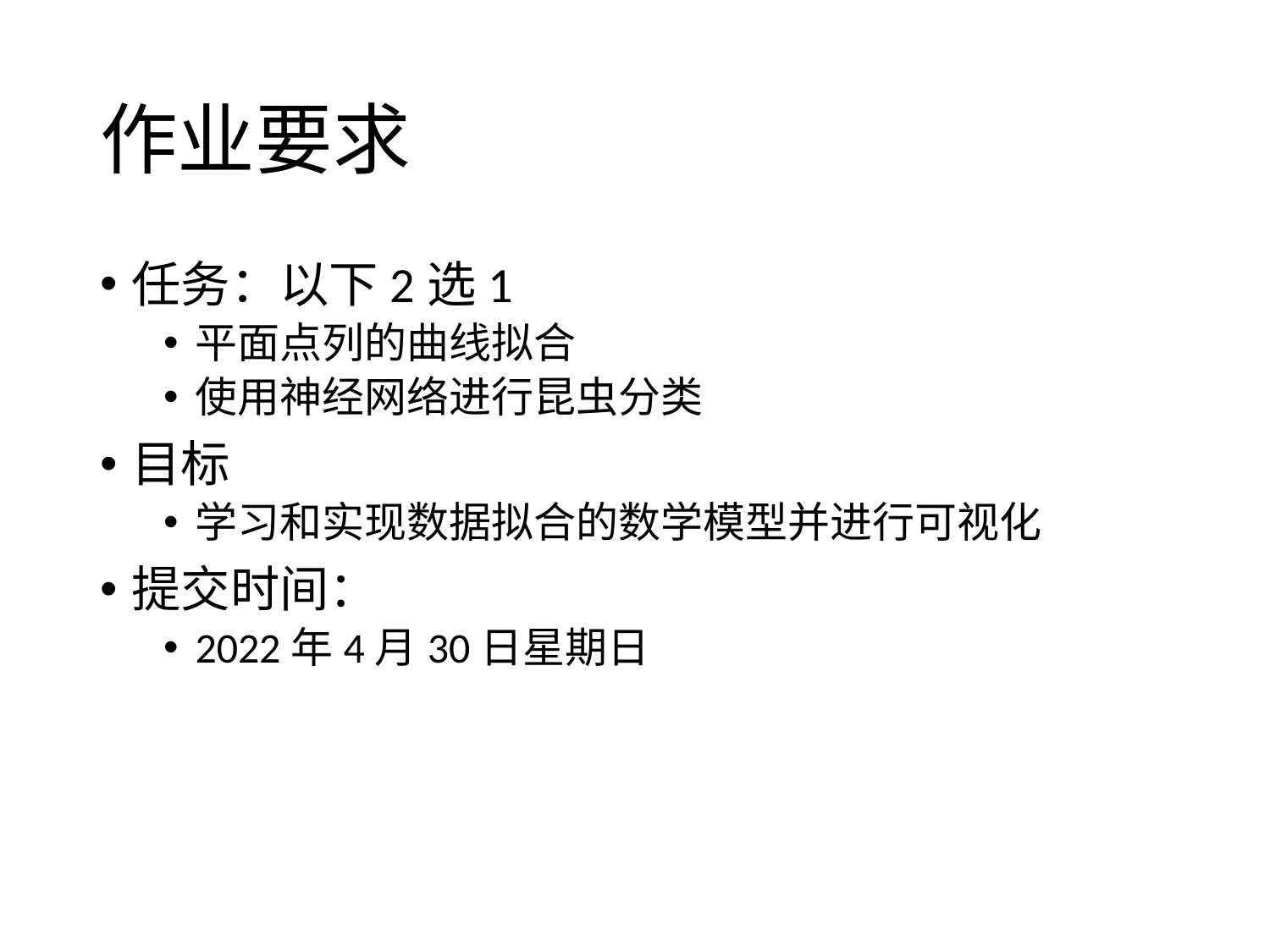

# 作业要求
任务：以下2选1
平面点列的曲线拟合
使用神经网络进行昆虫分类
目标
学习和实现数据拟合的数学模型并进行可视化
提交时间：
2022年4月30日星期日